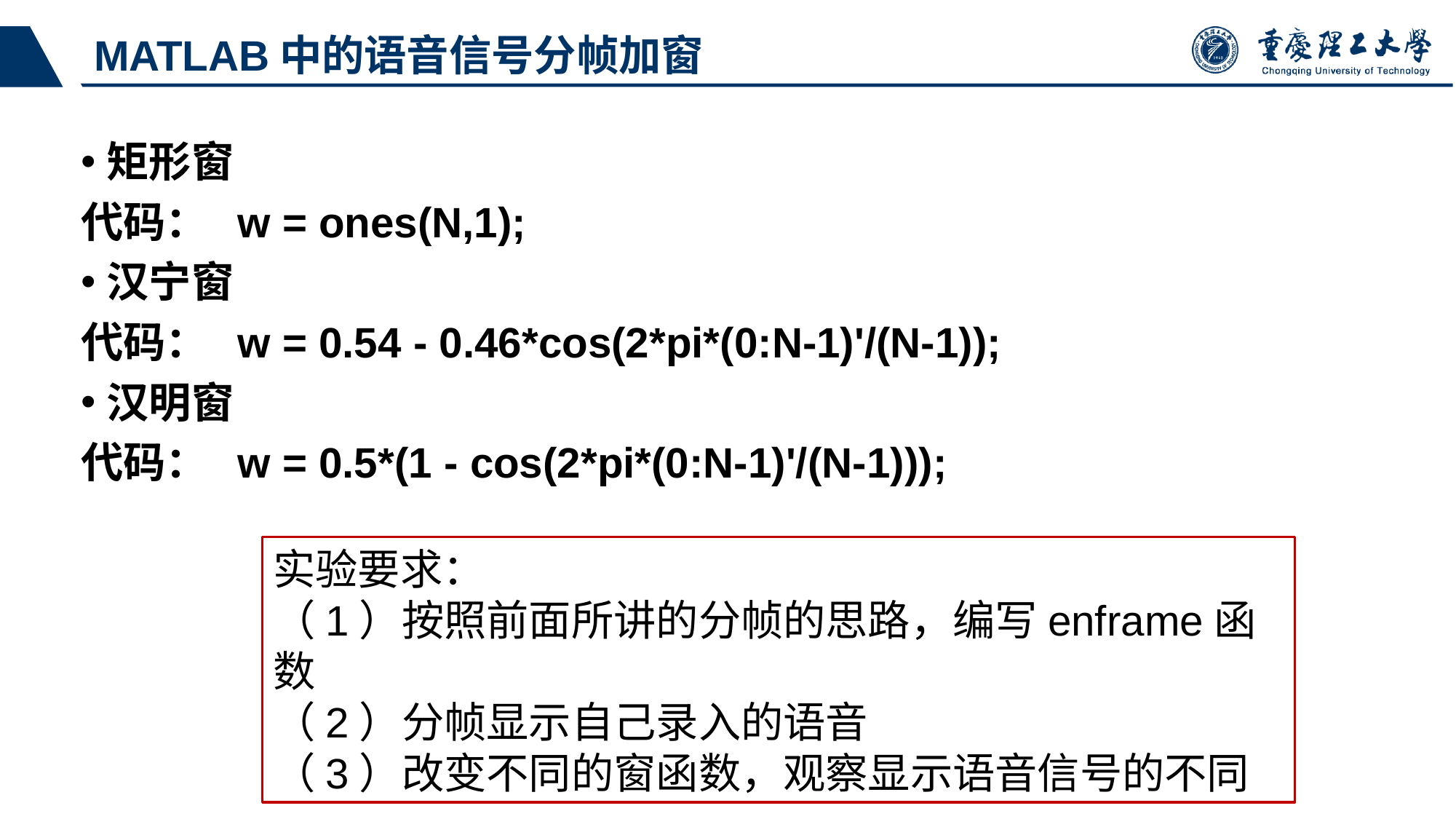

# MATLAB中的语音信号分帧加窗
矩形窗
代码：  w = ones(N,1);
汉宁窗
代码：  w = 0.54 - 0.46*cos(2*pi*(0:N-1)'/(N-1));
汉明窗
代码：  w = 0.5*(1 - cos(2*pi*(0:N-1)'/(N-1)));

实验要求：
（1）按照前面所讲的分帧的思路，编写enframe函数
（2）分帧显示自己录入的语音
（3）改变不同的窗函数，观察显示语音信号的不同